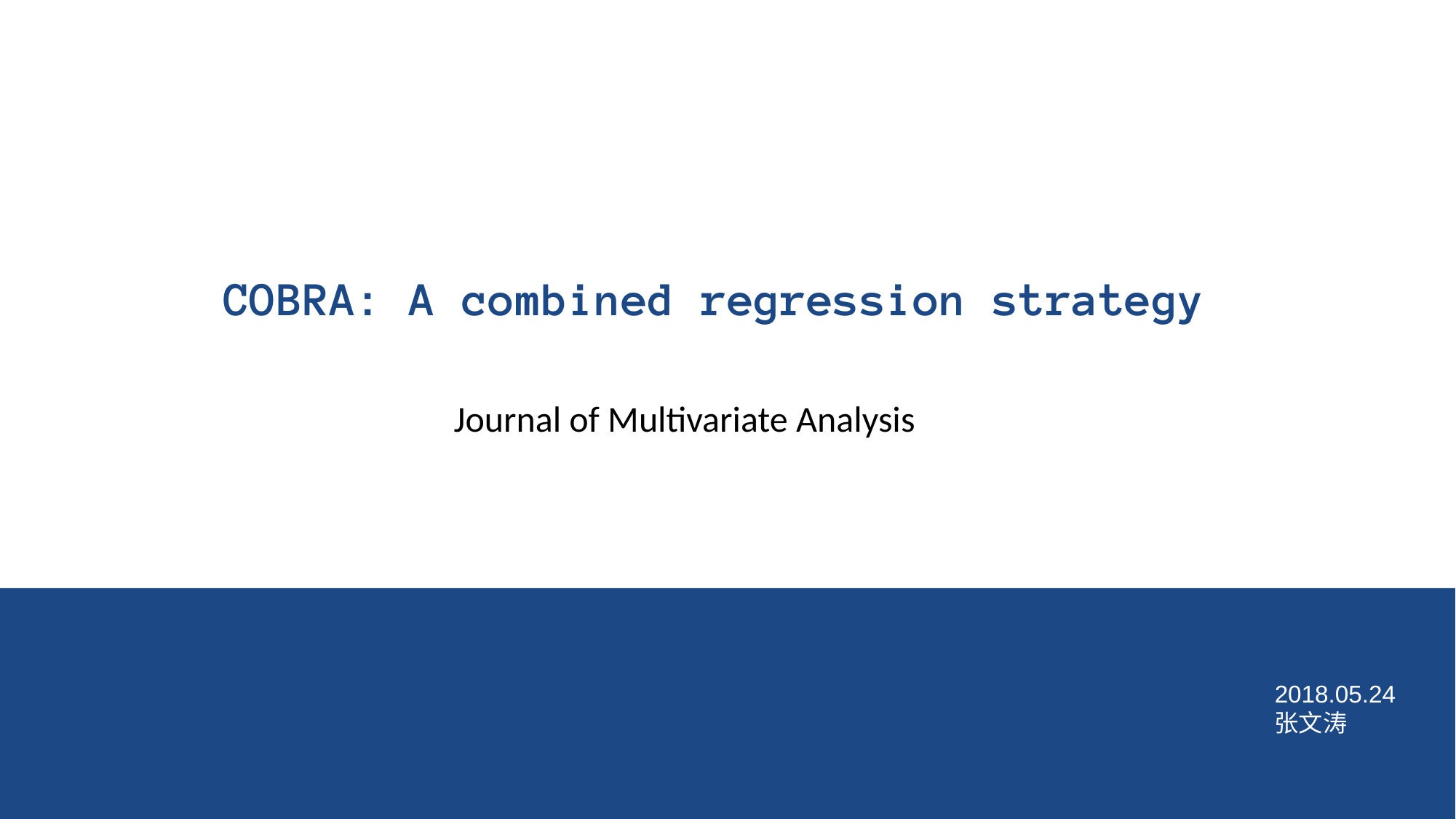

COBRA: A combined regression strategy

                     Journal of Multivariate Analysis

2018.05.24
张文涛